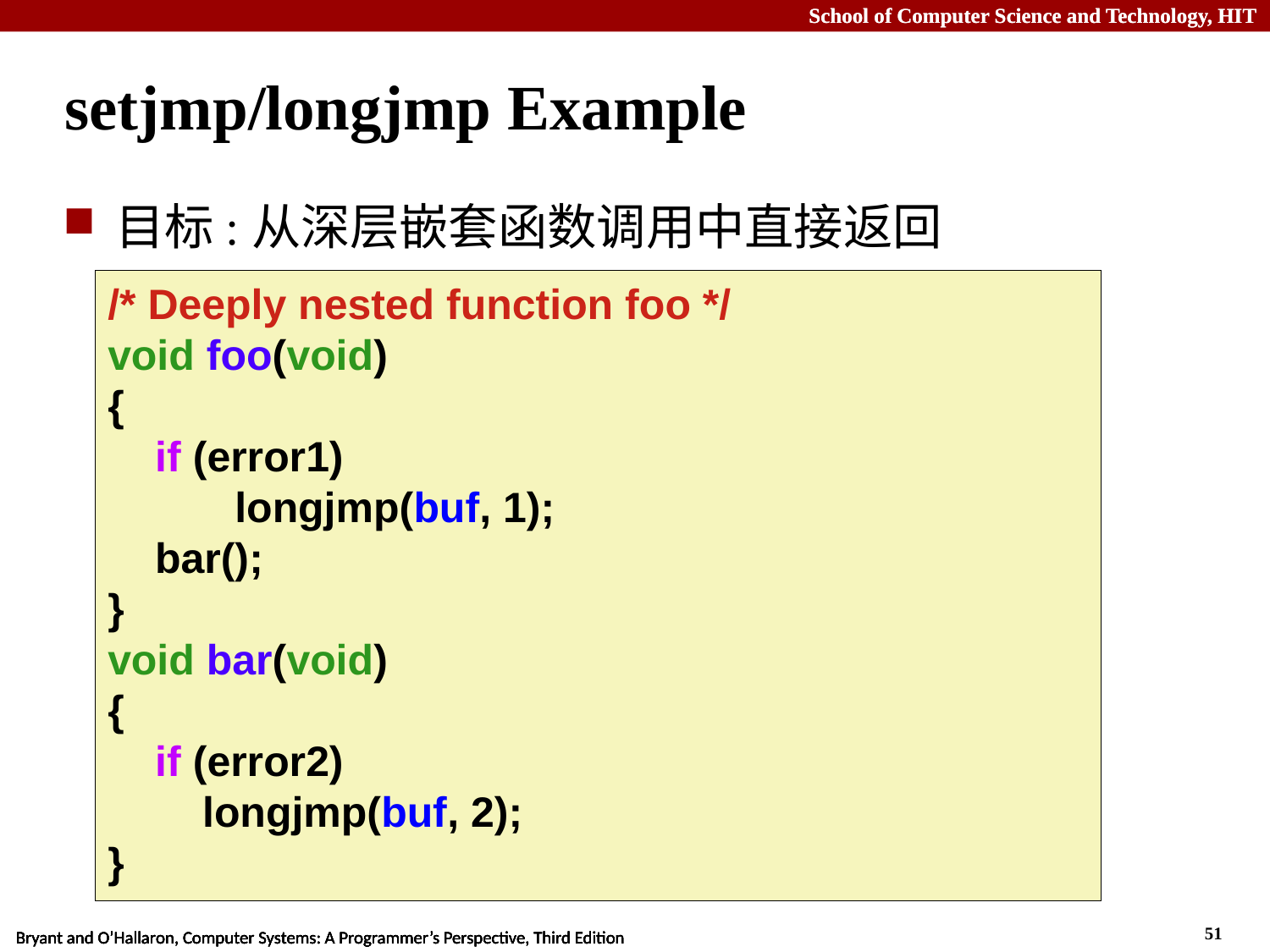

# setjmp/longjmp Example
目标:从深层嵌套函数调用中直接返回
/* Deeply nested function foo */
void foo(void)
{
    if (error1)
	longjmp(buf, 1);
    bar();
}
void bar(void)
{
    if (error2)
        longjmp(buf, 2);
}